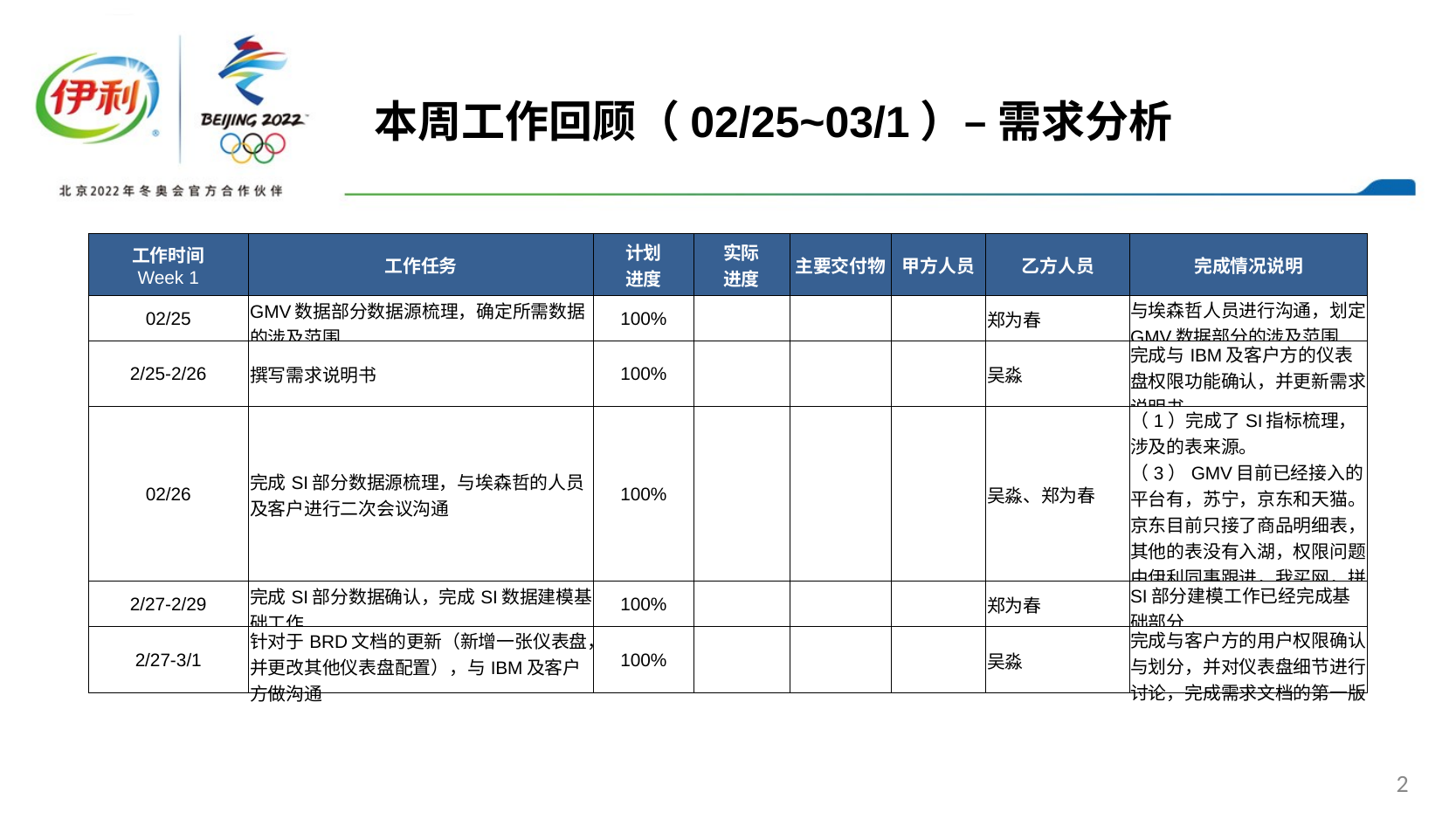

本周工作回顾（02/25~03/1）– 需求分析
| 工作时间 Week 1 | 工作任务 | 计划 进度 | 实际 进度 | 主要交付物 | 甲方人员 | 乙方人员 | 完成情况说明 |
| --- | --- | --- | --- | --- | --- | --- | --- |
| 02/25 | GMV数据部分数据源梳理，确定所需数据的涉及范围 | 100% |  |  |  | 郑为春 | 与埃森哲人员进行沟通，划定GMV数据部分的涉及范围 |
| 2/25-2/26 | 撰写需求说明书 | 100% |  |  |  | 吴淼 | 完成与IBM及客户方的仪表盘权限功能确认，并更新需求说明书 |
| 02/26 | 完成SI部分数据源梳理，与埃森哲的人员及客户进行二次会议沟通 | 100% |  |  |  | 吴淼、郑为春 | （1）完成了SI指标梳理，涉及的表来源。 （3）GMV目前已经接入的平台有，苏宁，京东和天猫。京东目前只接了商品明细表，其他的表没有入湖，权限问题由伊利同事跟进，我买网，拼多多和唯品会未入湖。 |
| 2/27-2/29 | 完成SI部分数据确认，完成SI数据建模基础工作 | 100% |  |  |  | 郑为春 | SI部分建模工作已经完成基础部分 |
| 2/27-3/1 | 针对于BRD文档的更新（新增一张仪表盘，并更改其他仪表盘配置），与IBM及客户方做沟通 | 100% |  |  |  | 吴淼 | 完成与客户方的用户权限确认与划分，并对仪表盘细节进行讨论，完成需求文档的第一版 |
2